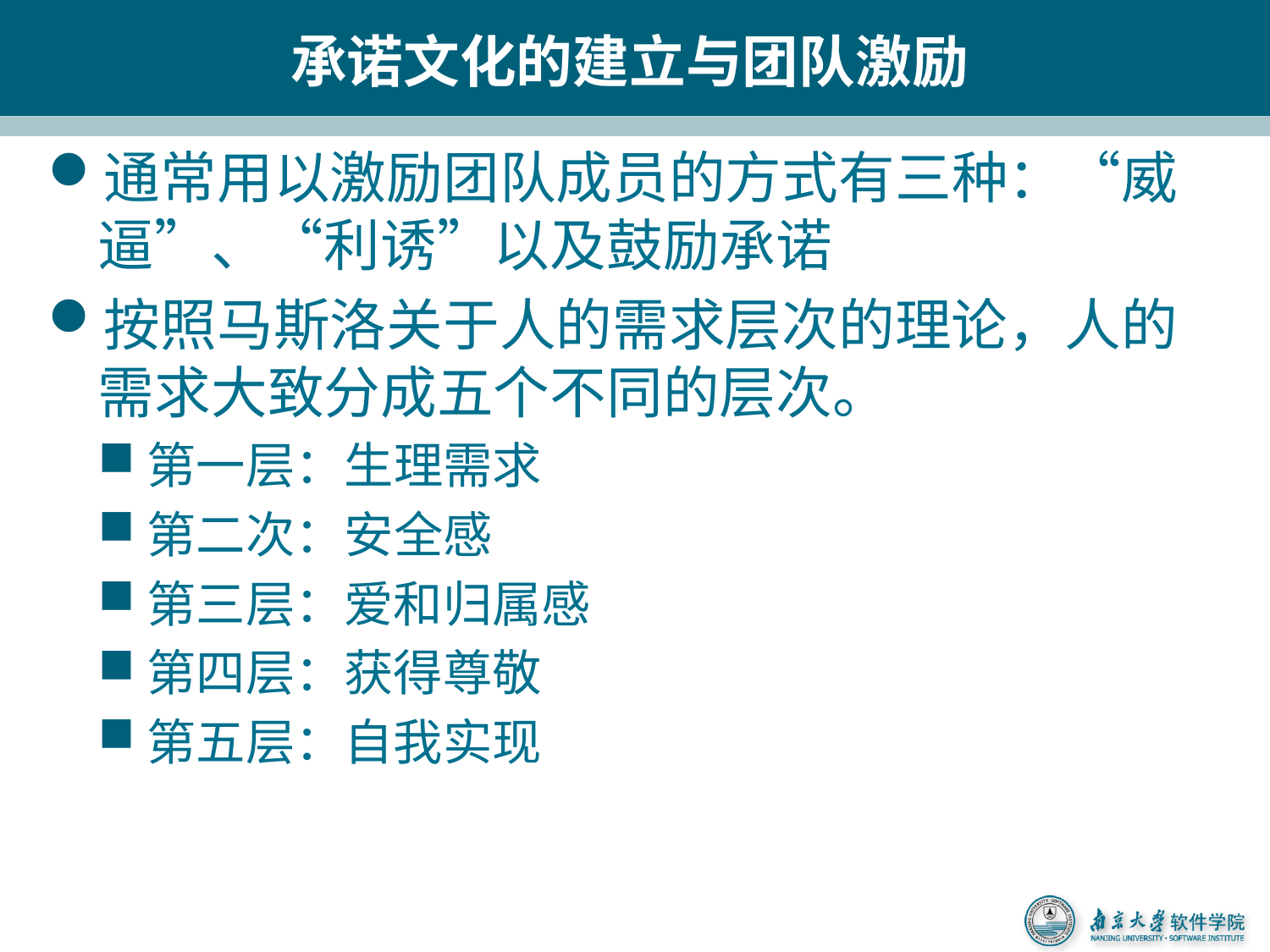

# 承诺文化的建立与团队激励
通常用以激励团队成员的方式有三种：“威逼”、“利诱”以及鼓励承诺
按照马斯洛关于人的需求层次的理论，人的需求大致分成五个不同的层次。
第一层：生理需求
第二次：安全感
第三层：爱和归属感
第四层：获得尊敬
第五层：自我实现